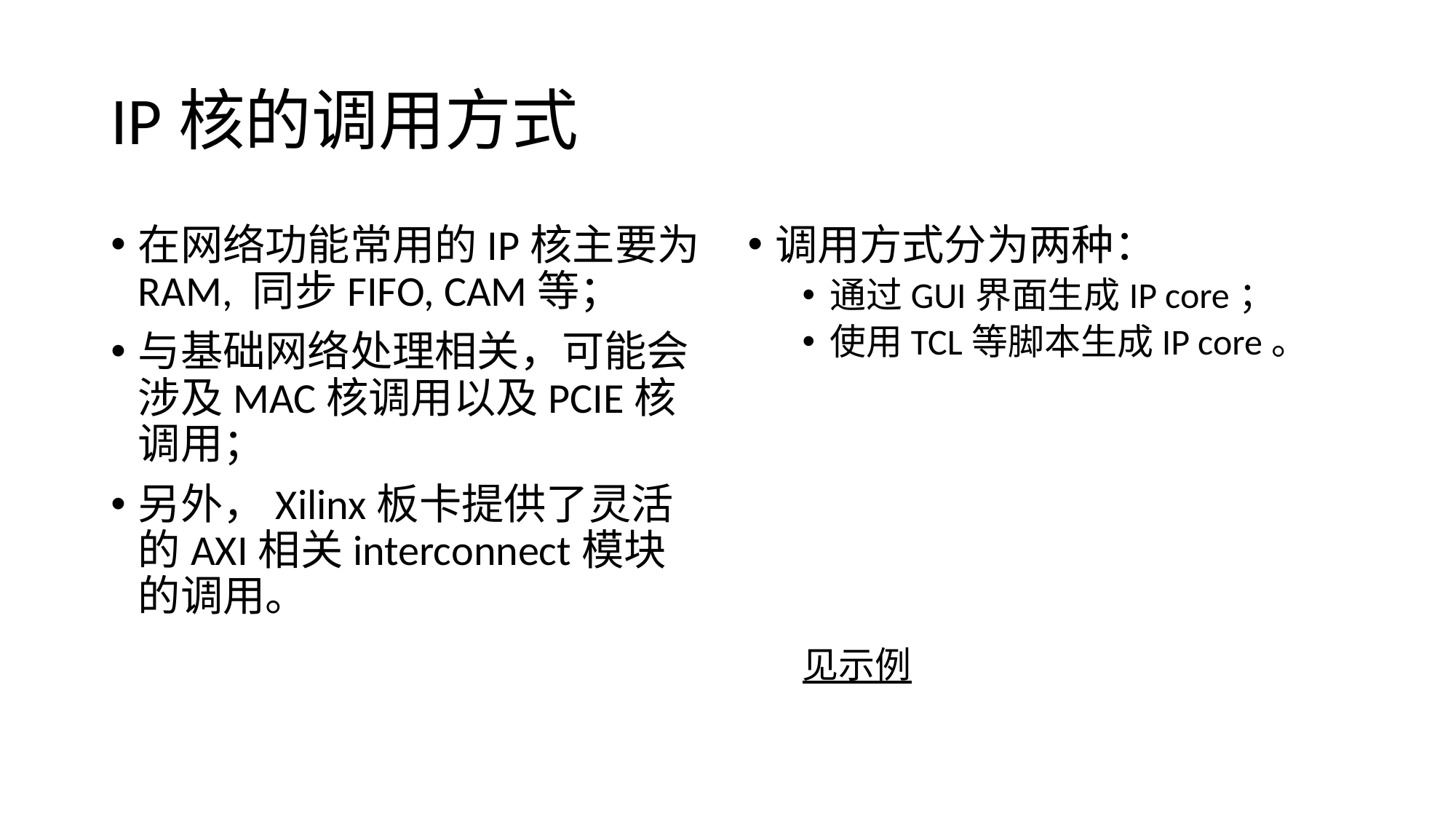

# IP核的调用方式
在网络功能常用的IP核主要为RAM, 同步FIFO, CAM等；
与基础网络处理相关，可能会涉及MAC核调用以及PCIE核调用；
另外，Xilinx板卡提供了灵活的AXI相关interconnect模块的调用。
调用方式分为两种：
通过GUI界面生成IP core；
使用TCL等脚本生成IP core。

见示例